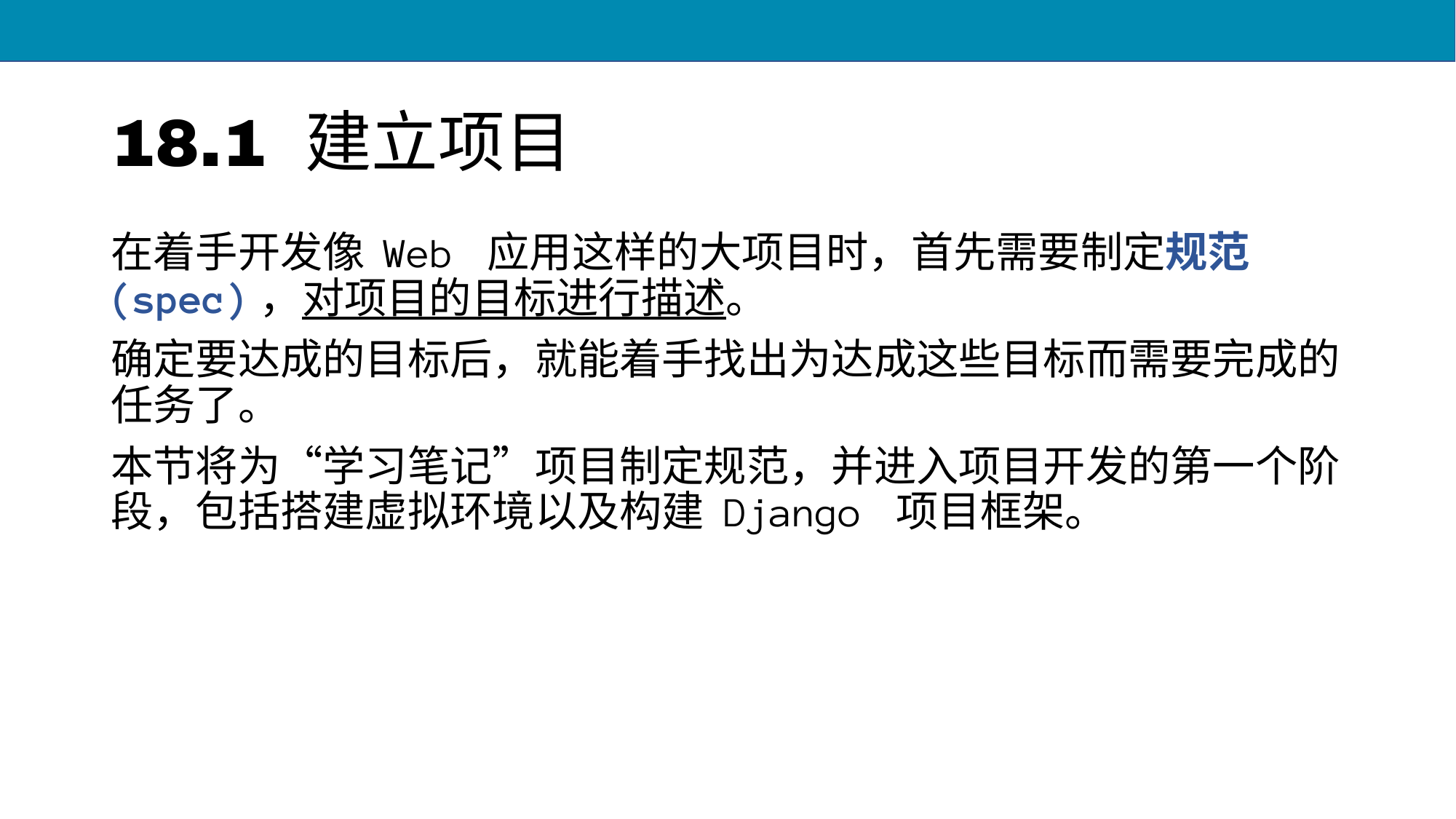

# 18.1 建立项目
在着手开发像 Web 应用这样的大项目时，首先需要制定规范(spec)，对项目的目标进行描述。
确定要达成的目标后，就能着手找出为达成这些目标而需要完成的任务了。
本节将为“学习笔记”项目制定规范，并进入项目开发的第一个阶段，包括搭建虚拟环境以及构建 Django 项目框架。